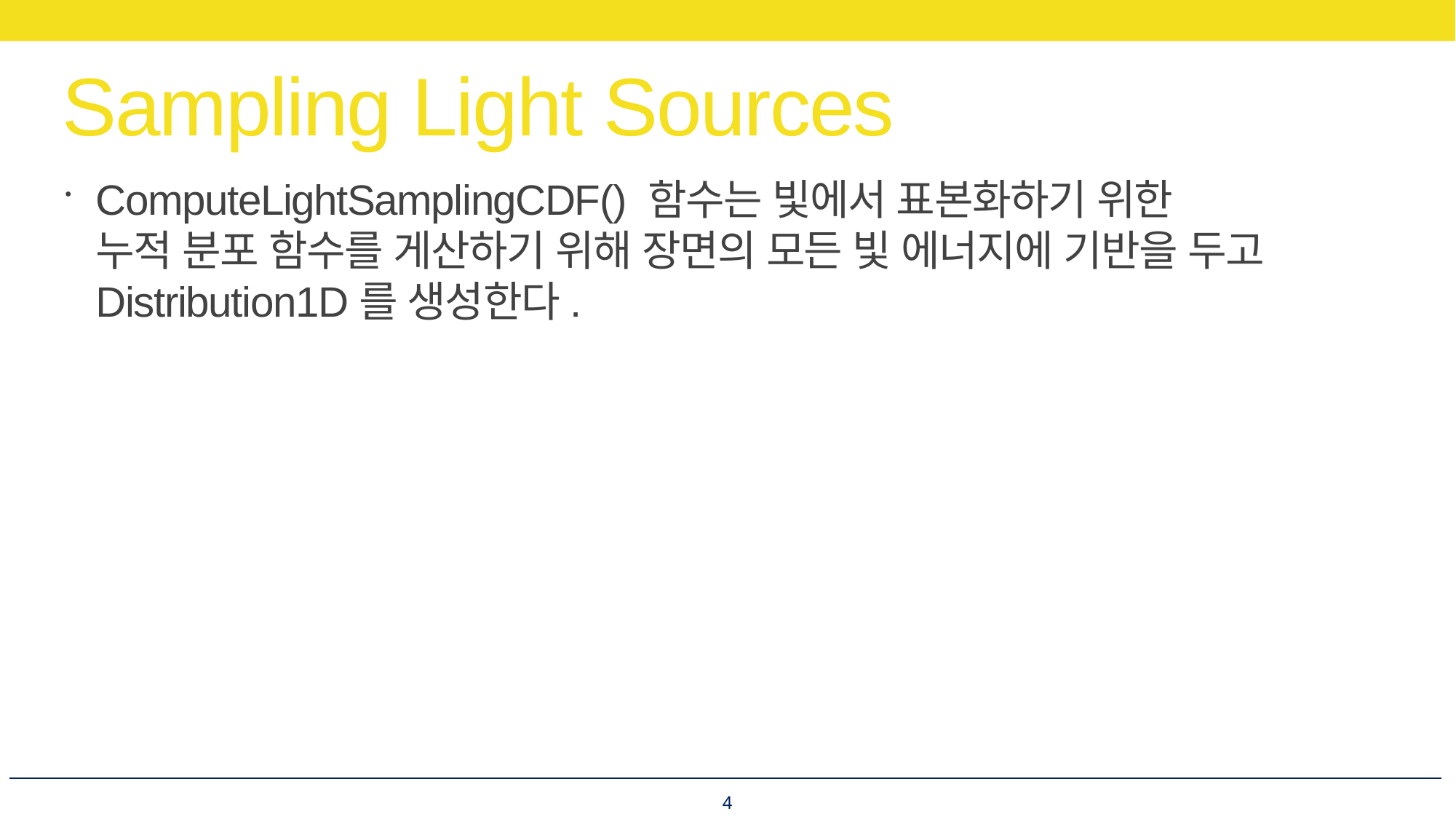

# Sampling Light Sources
ComputeLightSamplingCDF() 함수는 빛에서 표본화하기 위한
누적 분포 함수를 게산하기 위해 장면의 모든 빛 에너지에 기반을 두고
Distribution1D를 생성한다.
4